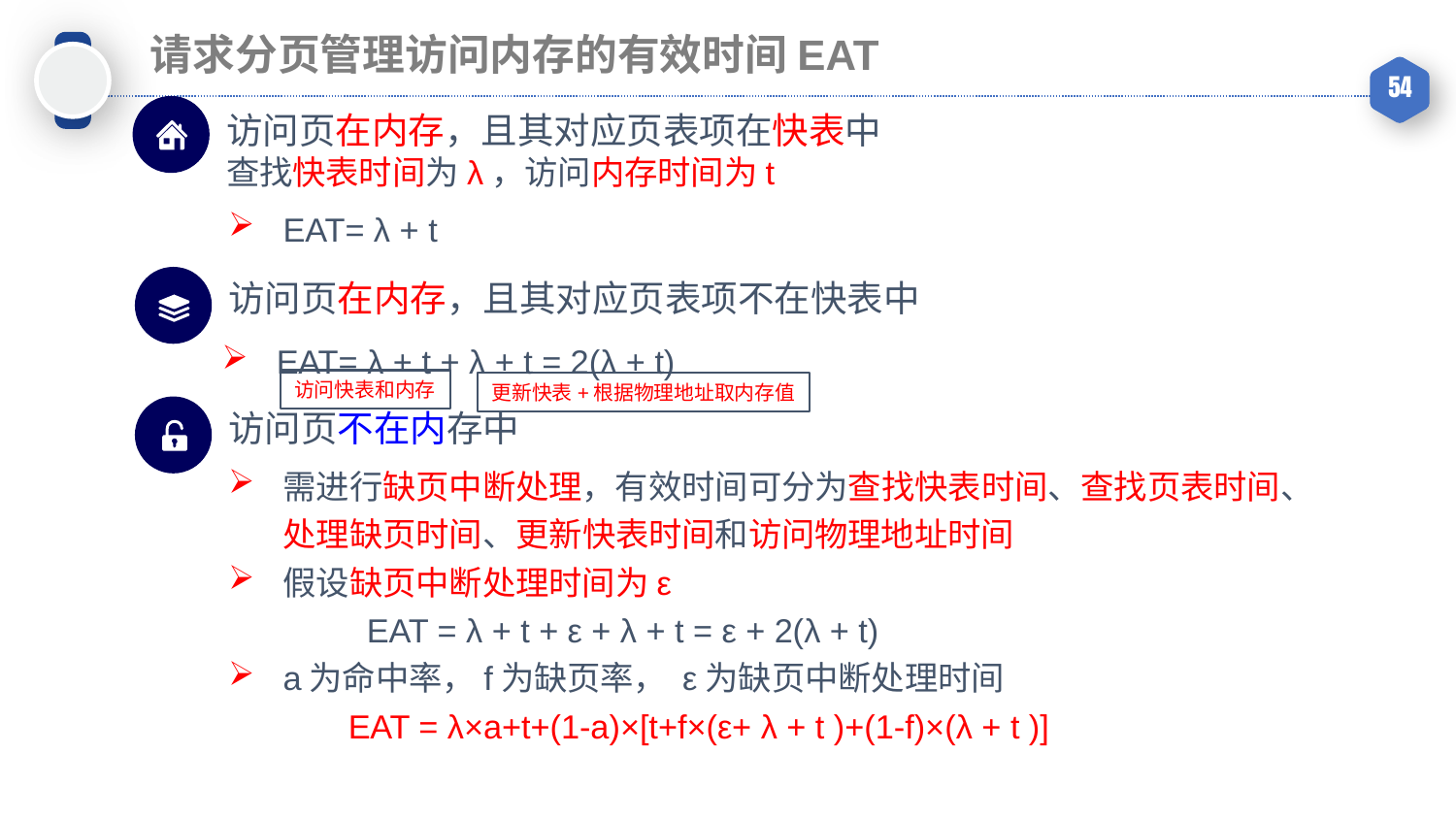

请求分页管理访问内存的有效时间EAT

访问页在内存，且其对应页表项在快表中
查找快表时间为λ，访问内存时间为t

EAT= λ + t

访问页在内存，且其对应页表项不在快表中

EAT= λ + t + λ + t = 2(λ + t)
访问快表和内存
更新快表+根据物理地址取内存值

访问页不在内存中

需进行缺页中断处理，有效时间可分为查找快表时间、查找页表时间、处理缺页时间、更新快表时间和访问物理地址时间
假设缺页中断处理时间为ε
               EAT = λ + t + ε + λ + t = ε + 2(λ + t)
a为命中率，f为缺页率， ε为缺页中断处理时间
             EAT = λ×a+t+(1-a)×[t+f×(ε+ λ + t )+(1-f)×(λ + t )]